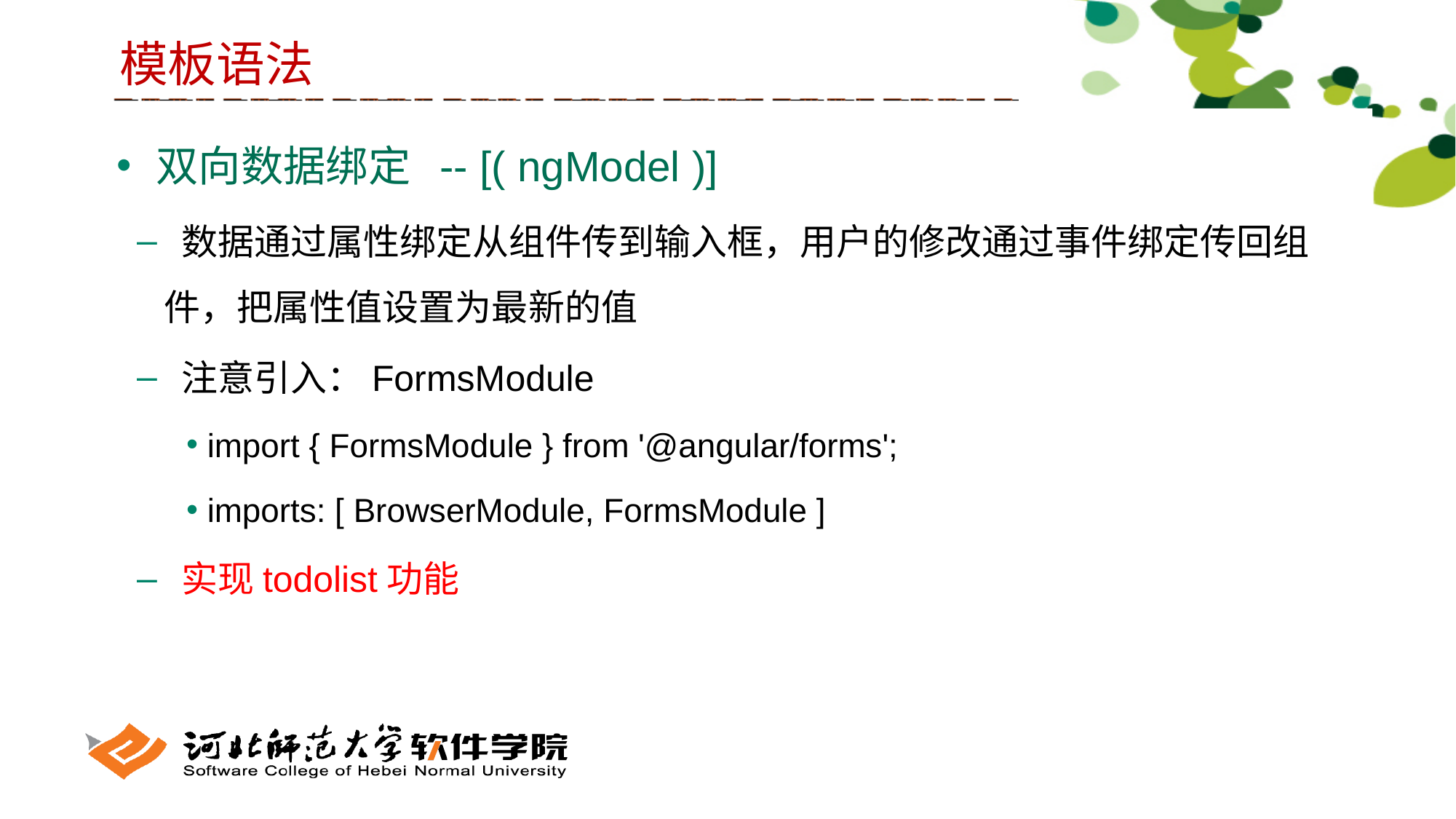

模板语法
 双向数据绑定  -- [( ngModel )]
 数据通过属性绑定从组件传到输入框，用户的修改通过事件绑定传回组件，把属性值设置为最新的值
 注意引入：FormsModule
 import { FormsModule } from '@angular/forms';
 imports: [ BrowserModule, FormsModule ]
 实现todolist功能